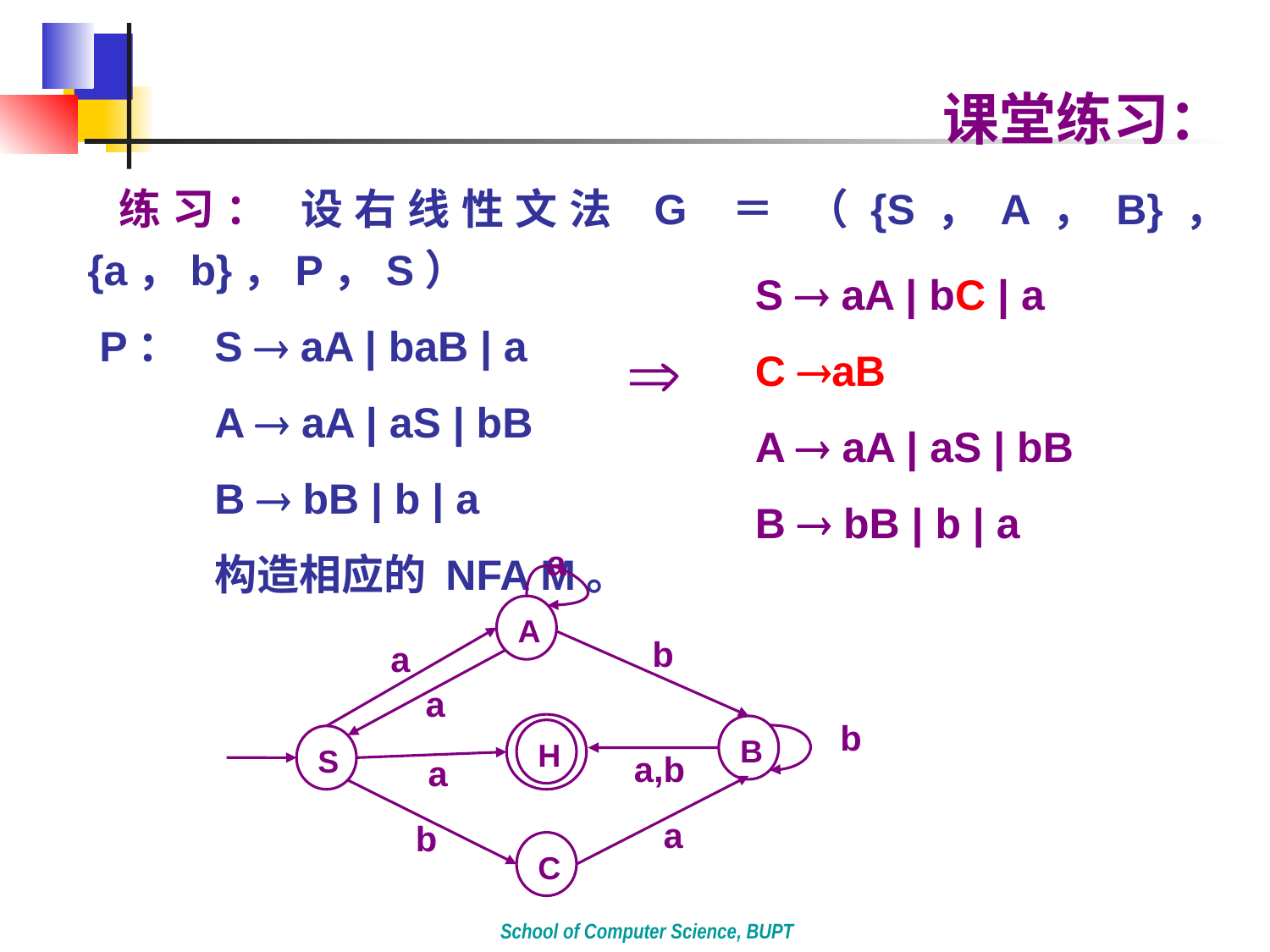

课堂练习：
 练习： 设右线性文法 G ＝ （{S，A，B}，{a，b}，P，S）
 P： 	S → aA | baB | a
	A → aA | aS | bB
	B → bB | b | a
	构造相应的 NFA M。
S → aA | bC | a
C →aB
A → aA | aS | bB
B → bB | b | a

⇒
a
A
b
a
a
b

H
B
S
a,b
a
a
b
C
School of Computer Science, BUPT

33